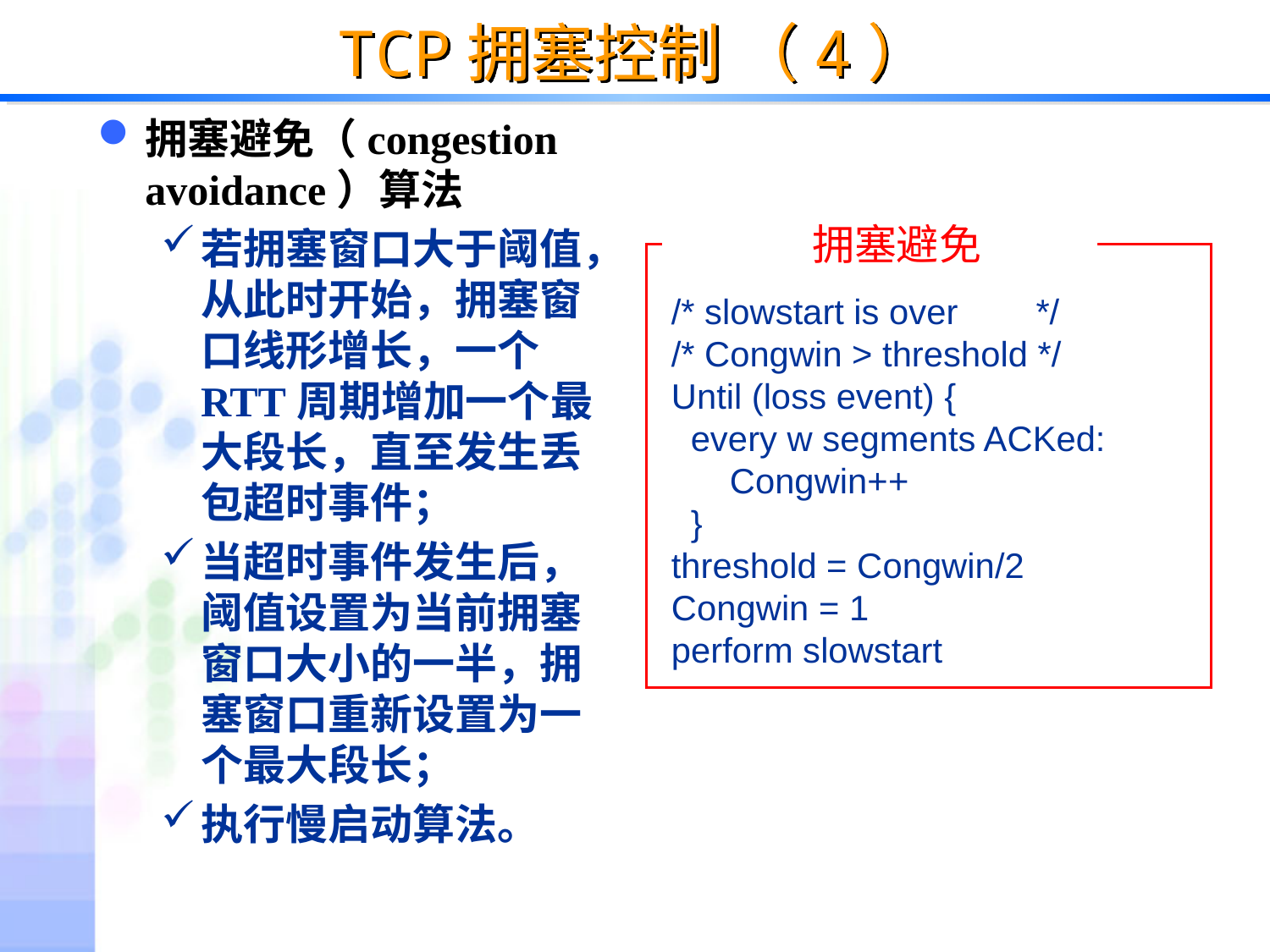

# TCP拥塞控制 （4）
拥塞避免（congestion avoidance）算法
若拥塞窗口大于阈值，从此时开始，拥塞窗口线形增长，一个RTT周期增加一个最大段长，直至发生丢包超时事件；
当超时事件发生后，阈值设置为当前拥塞窗口大小的一半，拥塞窗口重新设置为一个最大段长；
执行慢启动算法。
              拥塞避免

/* slowstart is over        */
/* Congwin > threshold */
Until (loss event) {
  every w segments ACKed:
      Congwin++
  }
threshold = Congwin/2
Congwin = 1
perform slowstart